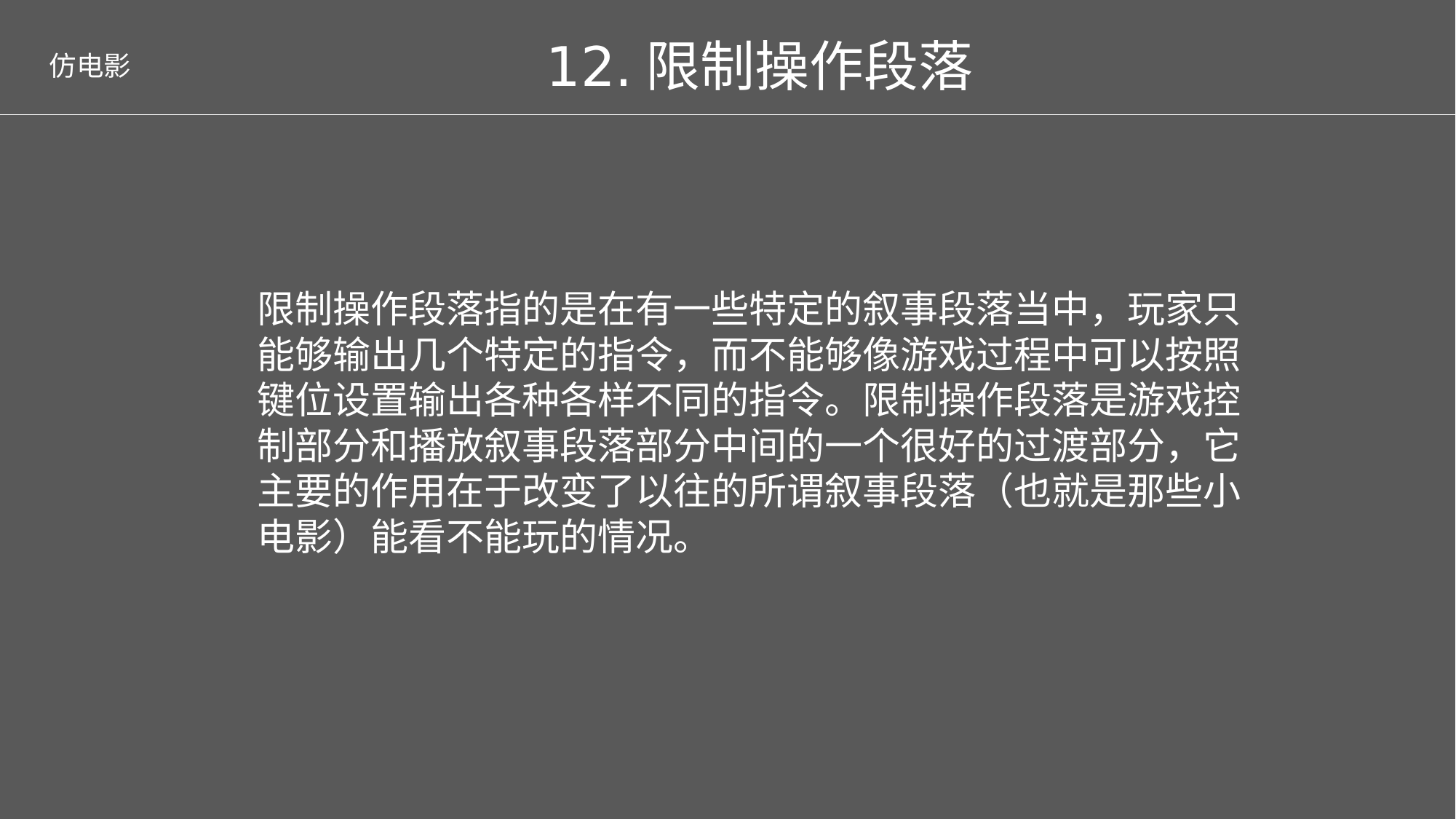

12.限制操作段落
仿电影
限制操作段落指的是在有一些特定的叙事段落当中，玩家只能够输出几个特定的指令，而不能够像游戏过程中可以按照键位设置输出各种各样不同的指令。限制操作段落是游戏控制部分和播放叙事段落部分中间的一个很好的过渡部分，它主要的作用在于改变了以往的所谓叙事段落（也就是那些小电影）能看不能玩的情况。